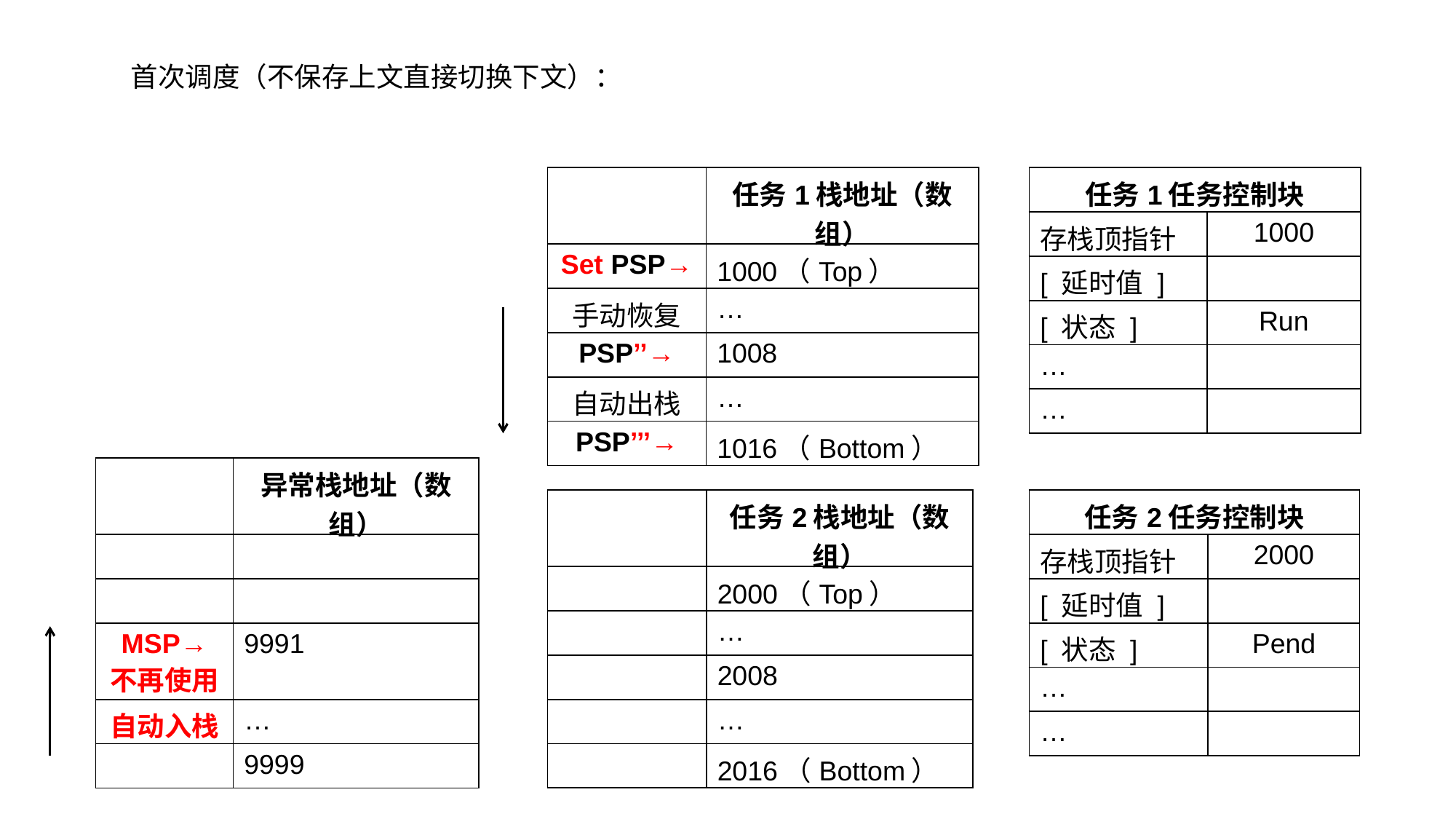

首次调度（不保存上文直接切换下文）：
|  | 任务1栈地址（数组） |
| --- | --- |
| Set PSP→ | 1000（Top） |
| 手动恢复 | … |
| PSP’’→ | 1008 |
| 自动出栈 | … |
| PSP’’’→ | 1016（Bottom） |
| 任务1任务控制块 |  |
| --- | --- |
| 存栈顶指针 | 1000 |
| [ 延时值 ] |  |
| [ 状态 ] | Run |
| … |  |
| … |  |
|  | 异常栈地址（数组） |
| --- | --- |
|  |  |
|  |  |
| MSP→ 不再使用 | 9991 |
| 自动入栈 | … |
|  | 9999 |
|  | 任务2栈地址（数组） |
| --- | --- |
|  | 2000（Top） |
|  | … |
|  | 2008 |
|  | … |
|  | 2016（Bottom） |
| 任务2任务控制块 |  |
| --- | --- |
| 存栈顶指针 | 2000 |
| [ 延时值 ] |  |
| [ 状态 ] | Pend |
| … |  |
| … |  |